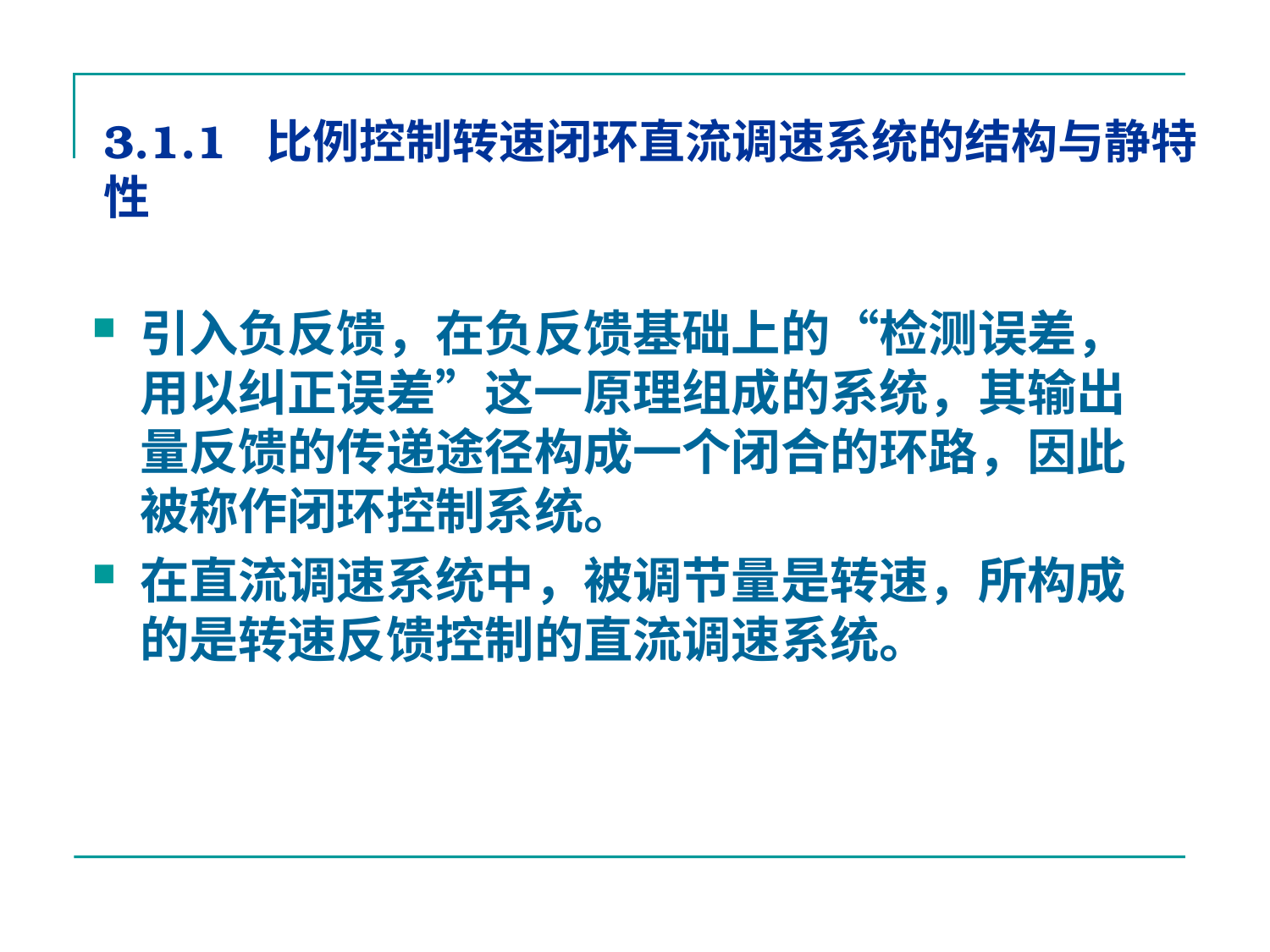

# 3.1.1  比例控制转速闭环直流调速系统的结构与静特性
引入负反馈，在负反馈基础上的“检测误差，用以纠正误差”这一原理组成的系统，其输出量反馈的传递途径构成一个闭合的环路，因此被称作闭环控制系统。
在直流调速系统中，被调节量是转速，所构成的是转速反馈控制的直流调速系统。